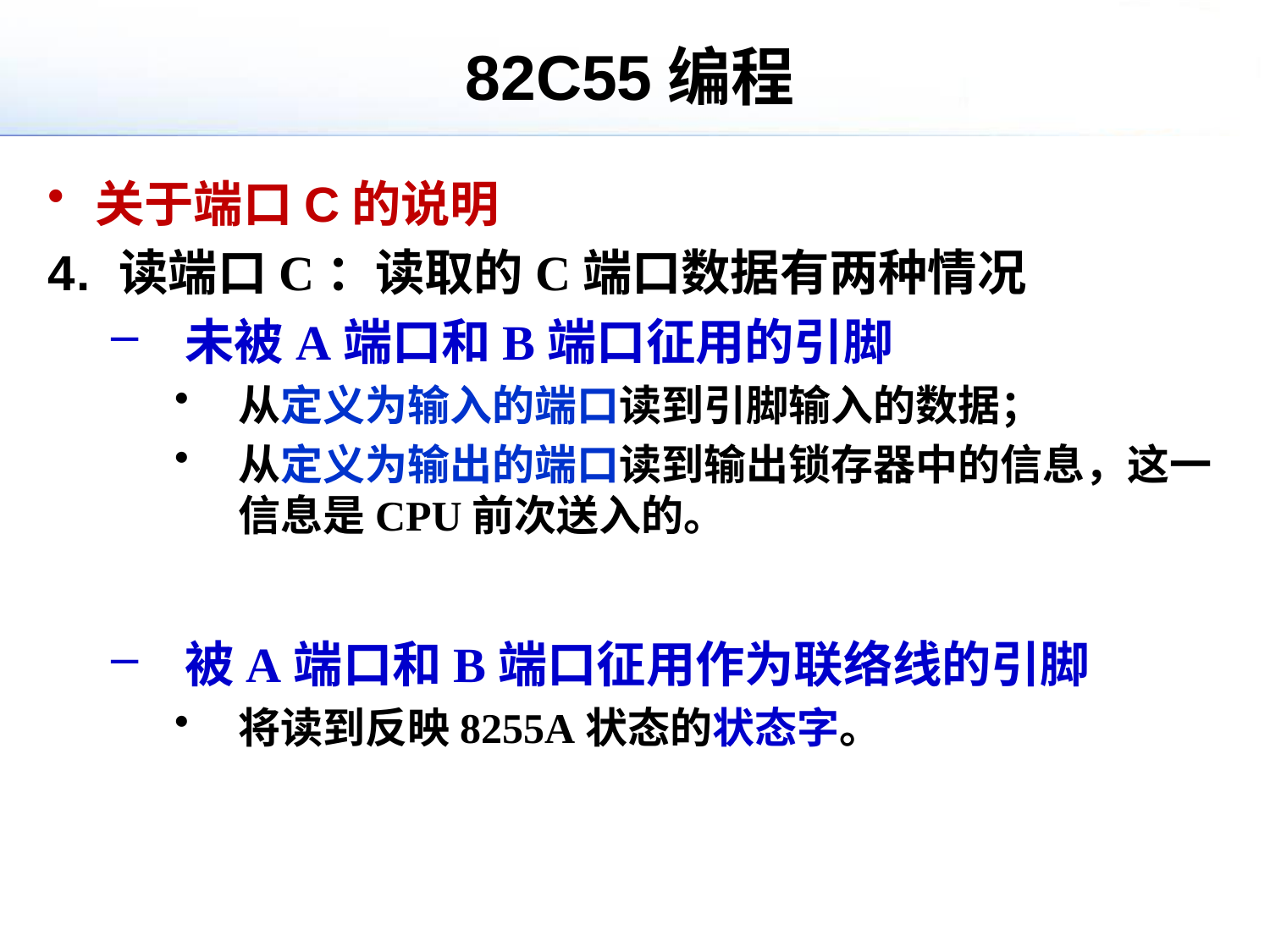

# 82C55编程
关于端口C的说明
读端口C：读取的C端口数据有两种情况
未被A端口和B端口征用的引脚
从定义为输入的端口读到引脚输入的数据；
从定义为输出的端口读到输出锁存器中的信息，这一信息是CPU前次送入的。

被A端口和B端口征用作为联络线的引脚
将读到反映8255A状态的状态字。